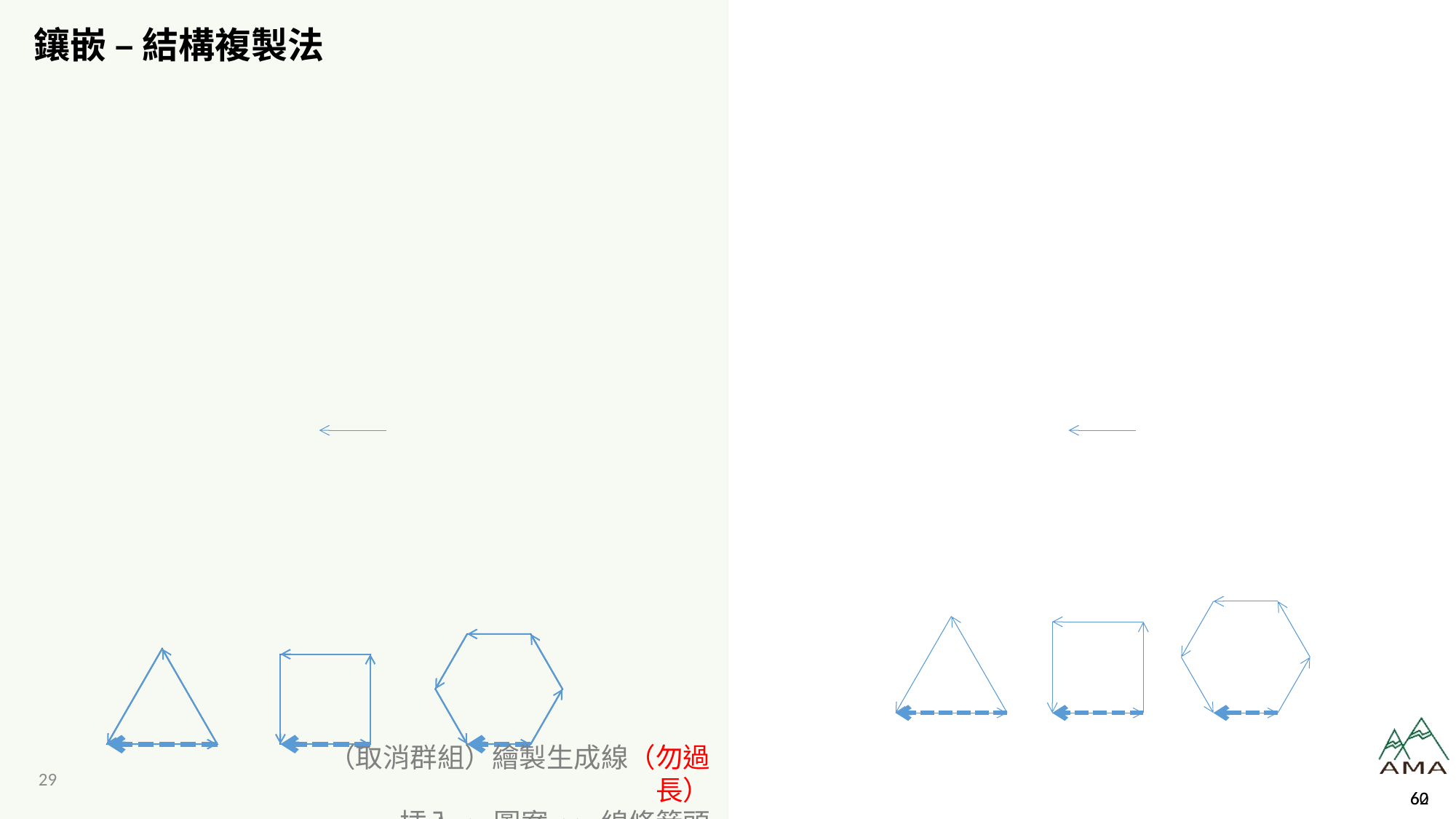

# 鑲嵌 – 結構複製法

（取消群組）繪製生成線（勿過長）
插入 > 圖案 >> 線條箭頭

60
62